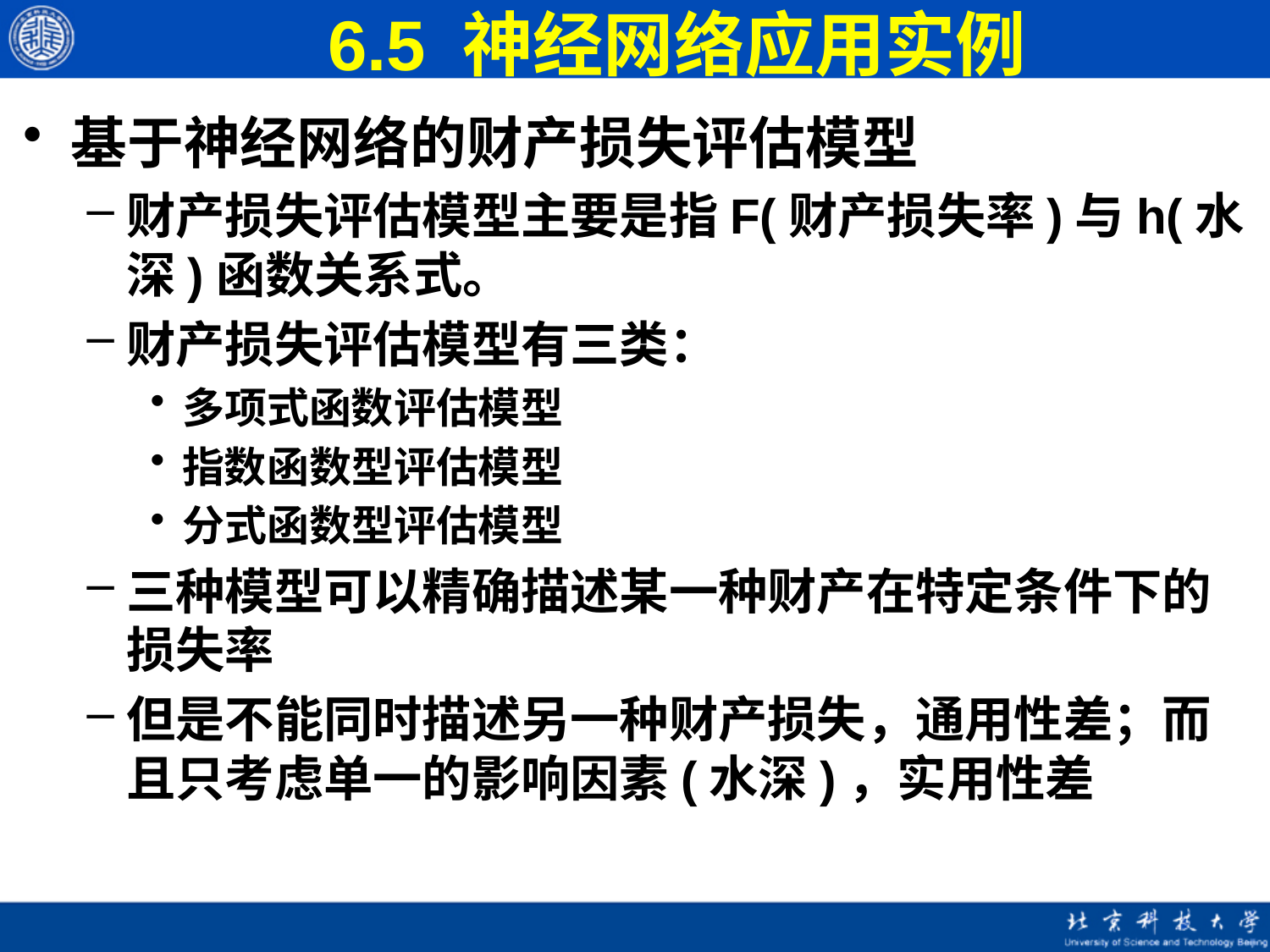

# 6.5 神经网络应用实例
基于神经网络的财产损失评估模型
财产损失评估模型主要是指F(财产损失率)与h(水深)函数关系式。
财产损失评估模型有三类：
多项式函数评估模型
指数函数型评估模型
分式函数型评估模型
三种模型可以精确描述某一种财产在特定条件下的损失率
但是不能同时描述另一种财产损失，通用性差；而且只考虑单一的影响因素(水深)，实用性差